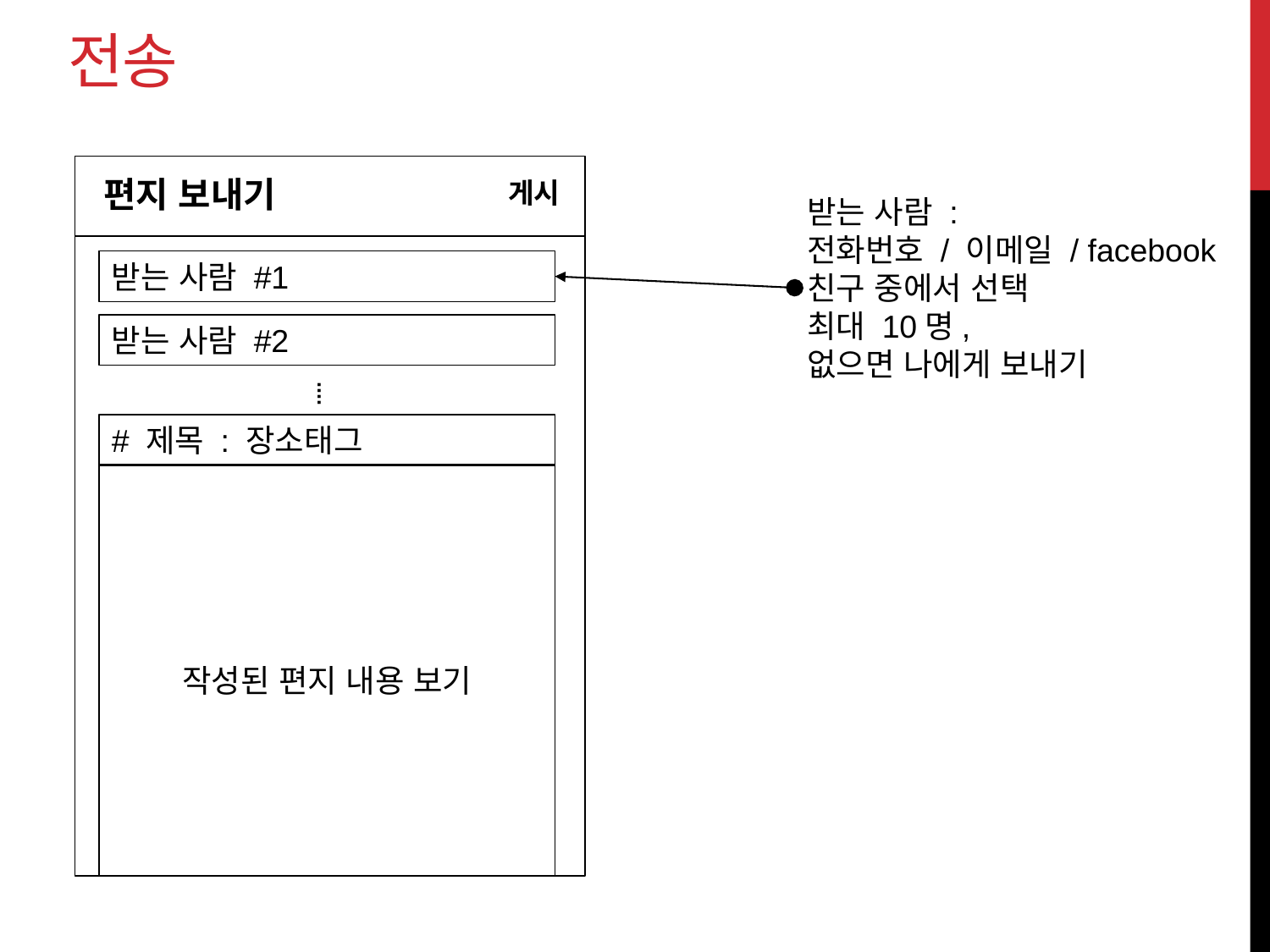

# 전송

편지 보내기
게시
받는 사람 :
전화번호 / 이메일 / facebook
친구 중에서 선택
최대 10명,
없으면 나에게 보내기
받는 사람 #1
받는 사람 #2
....
# 제목 : 장소태그

작성된 편지 내용 보기